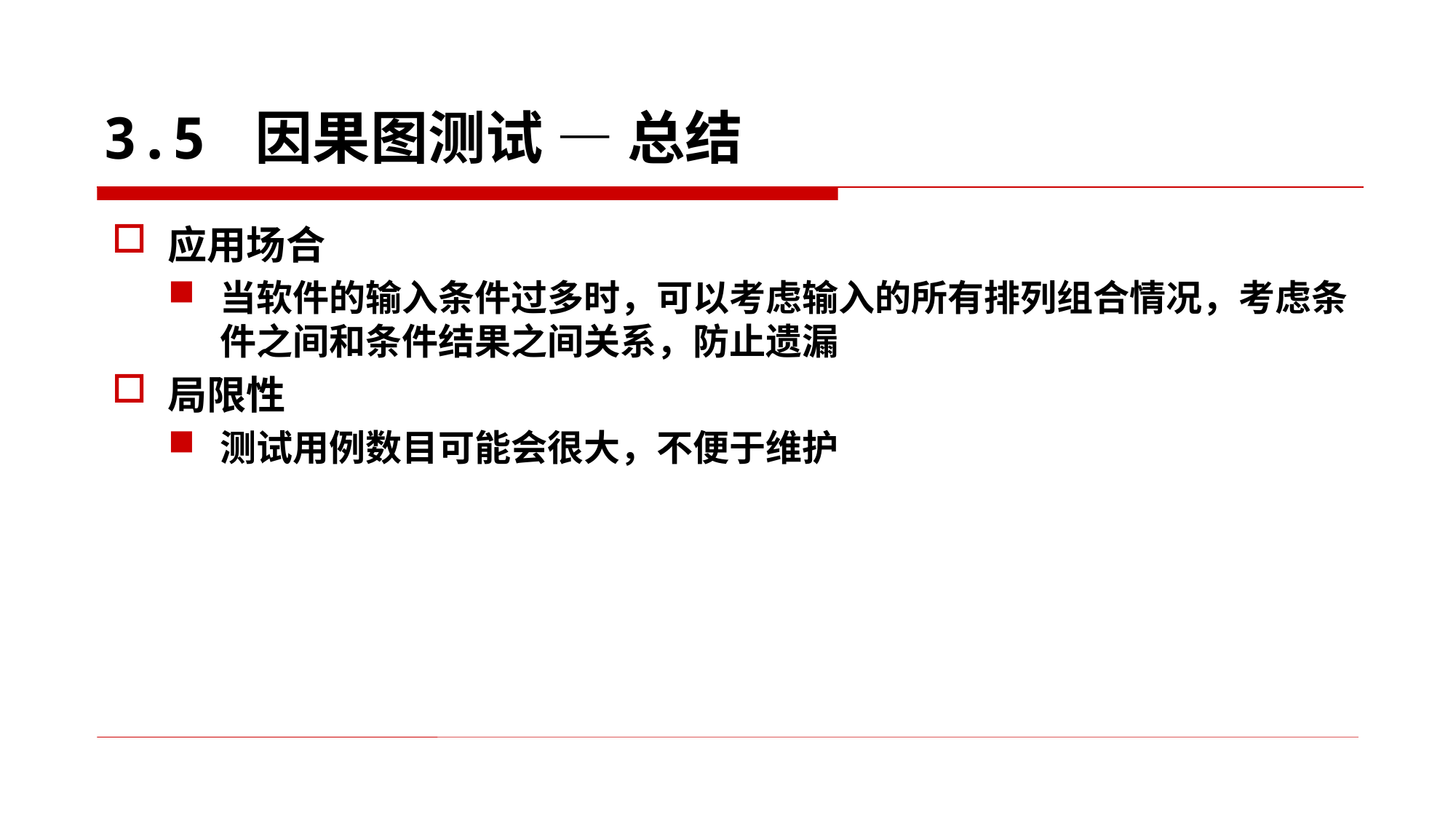

3.5 因果图测试 — 总结
应用场合
当软件的输入条件过多时，可以考虑输入的所有排列组合情况，考虑条件之间和条件结果之间关系，防止遗漏
局限性
测试用例数目可能会很大，不便于维护